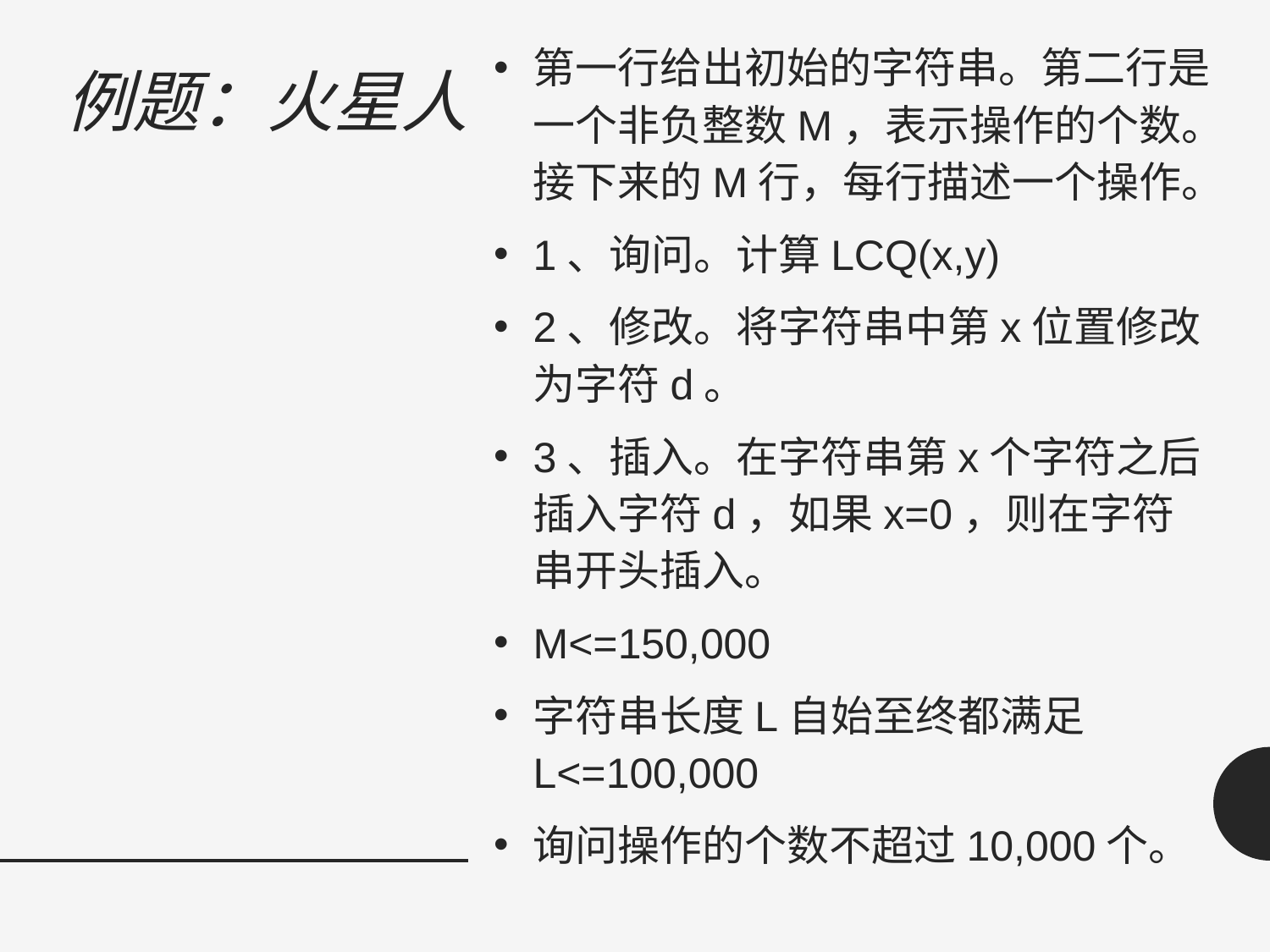

第一行给出初始的字符串。第二行是一个非负整数M，表示操作的个数。接下来的M行，每行描述一个操作。
1、询问。计算LCQ(x,y)
2、修改。将字符串中第x位置修改为字符d。
3、插入。在字符串第x个字符之后插入字符d，如果x=0，则在字符串开头插入。
M<=150,000
字符串长度L自始至终都满足L<=100,000
询问操作的个数不超过10,000个。
# 例题：火星人